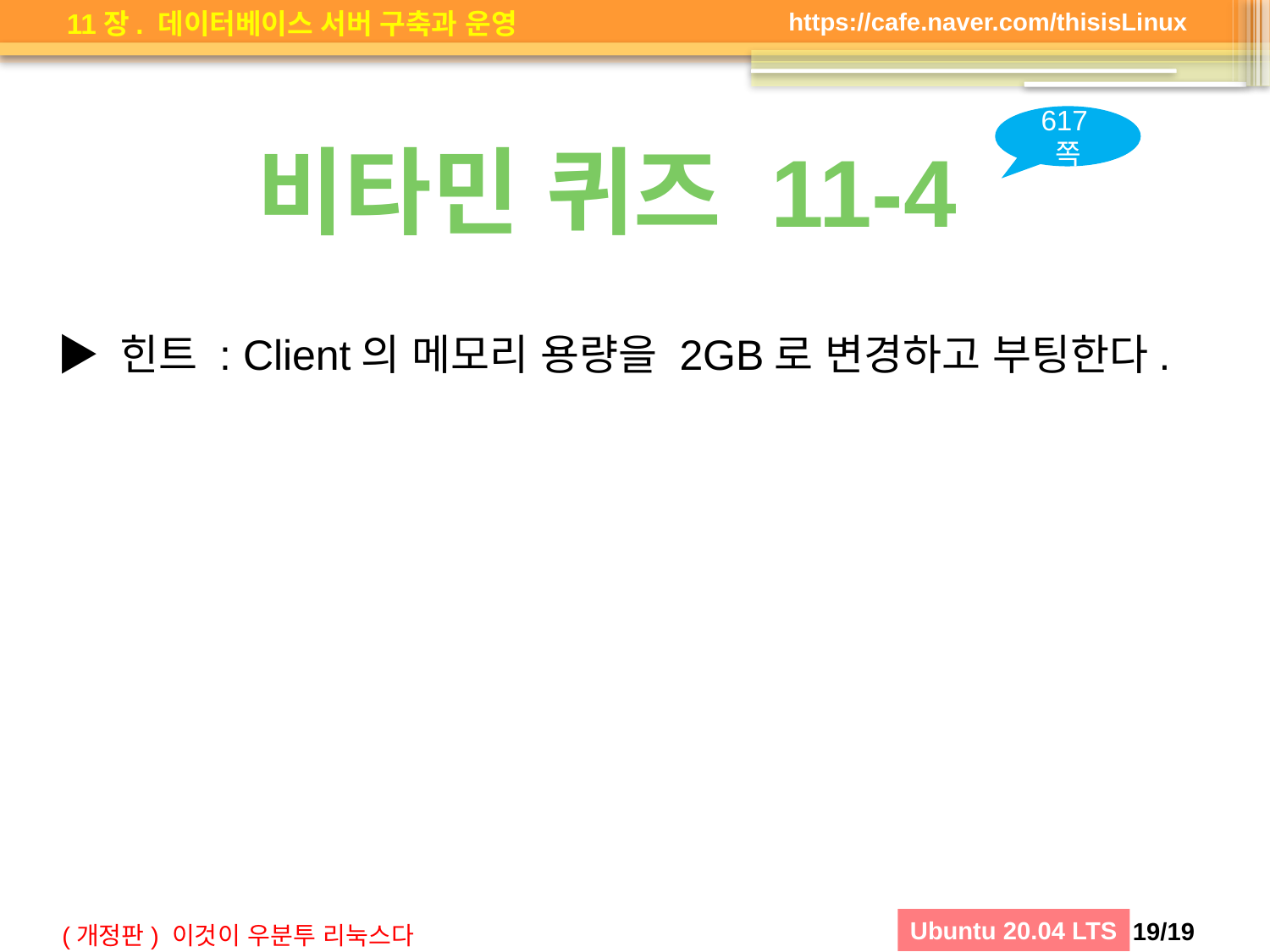

617쪽
비타민 퀴즈 11-4
▶ 힌트 : Client의 메모리 용량을 2GB로 변경하고 부팅한다.